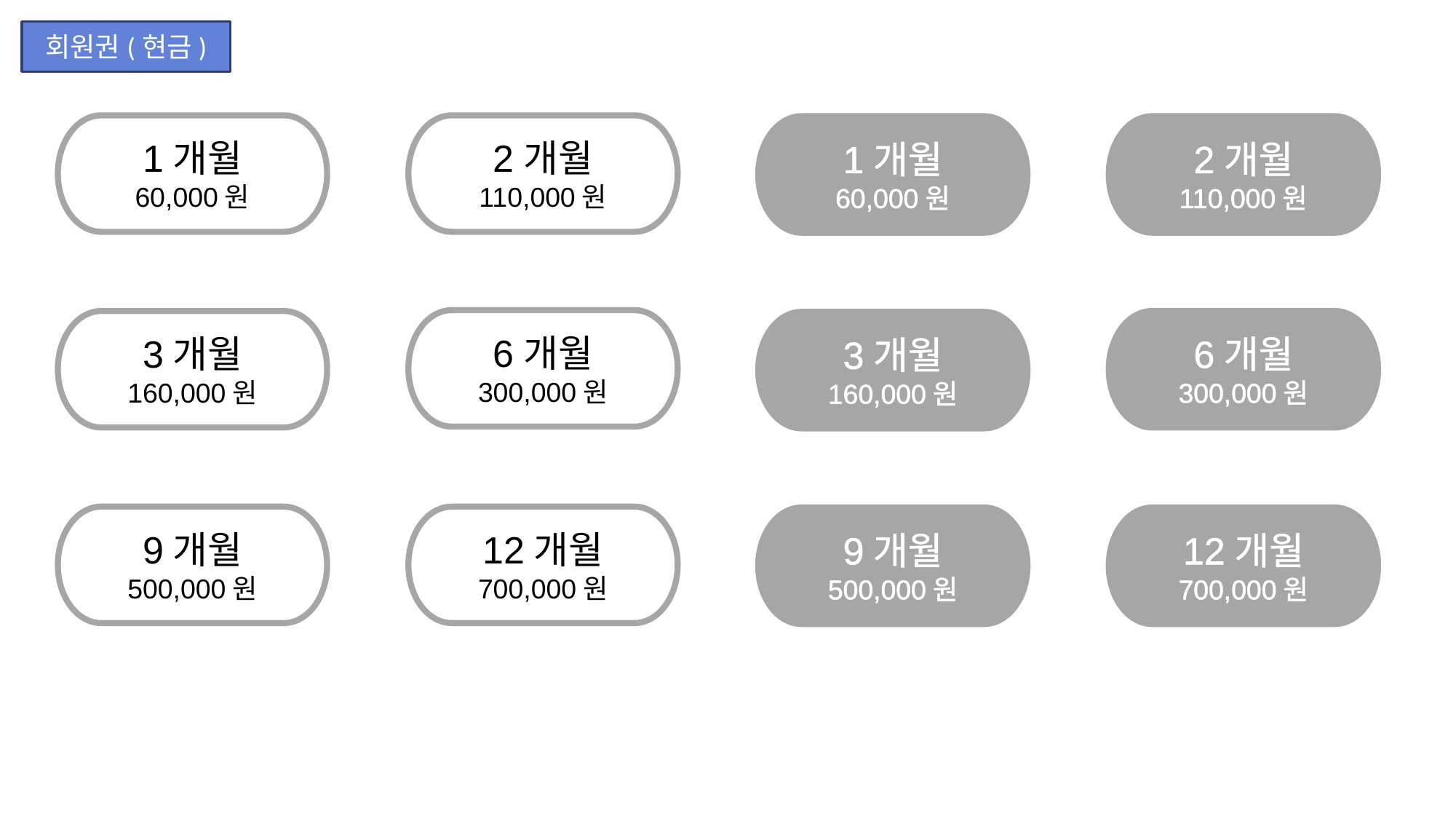

회원권(현금)
1개월
60,000원
2개월
110,000원
1개월
60,000원
2개월
110,000원
6개월
300,000원
3개월
160,000원
6개월
300,000원
3개월
160,000원
9개월
500,000원
12개월
700,000원
9개월
500,000원
12개월
700,000원